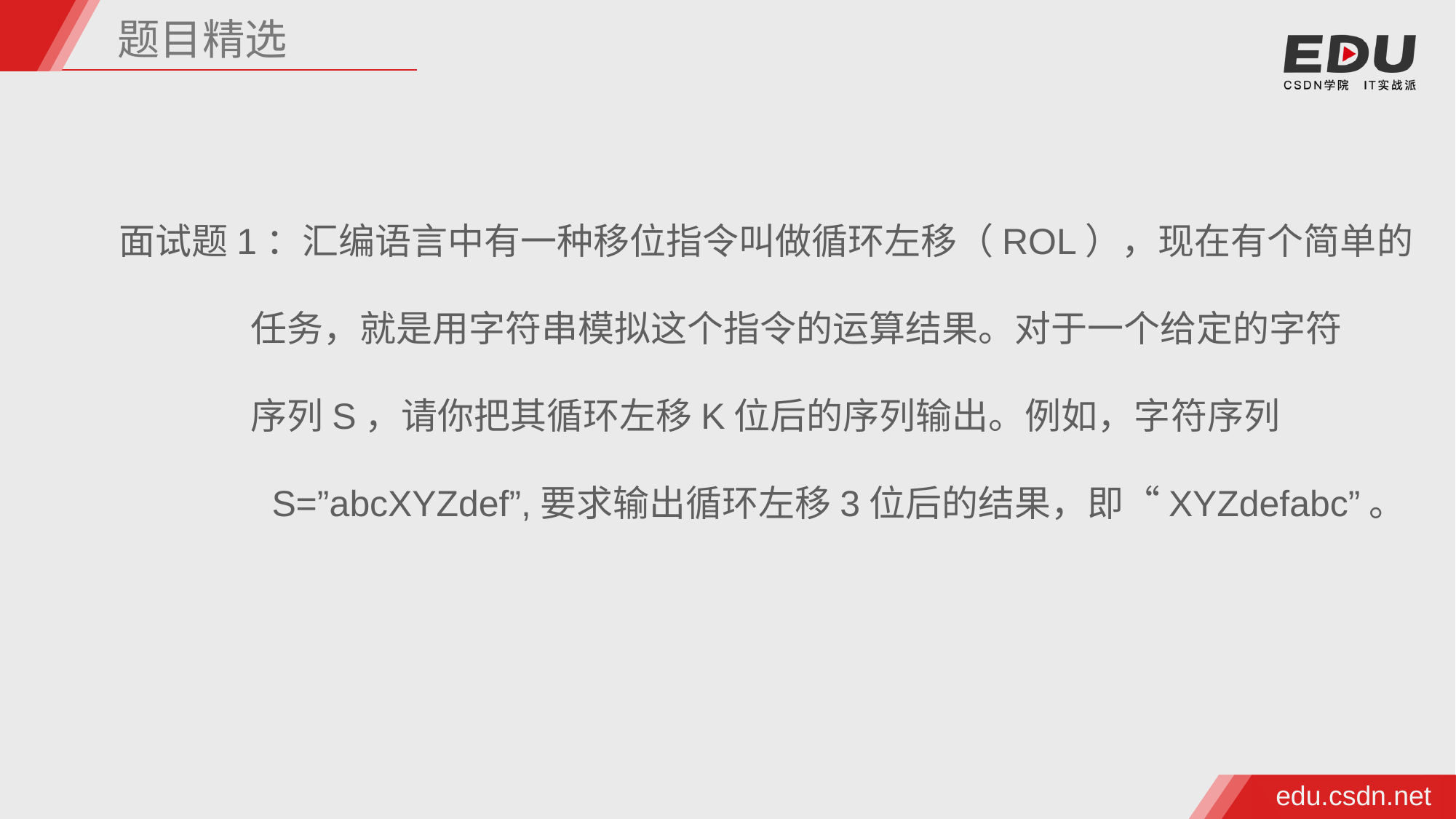

题目精选
面试题1：汇编语言中有一种移位指令叫做循环左移（ROL），现在有个简单的
               任务，就是用字符串模拟这个指令的运算结果。对于一个给定的字符
               序列S，请你把其循环左移K位后的序列输出。例如，字符序列
               S=”abcXYZdef”,要求输出循环左移3位后的结果，即“XYZdefabc”。
edu.csdn.net